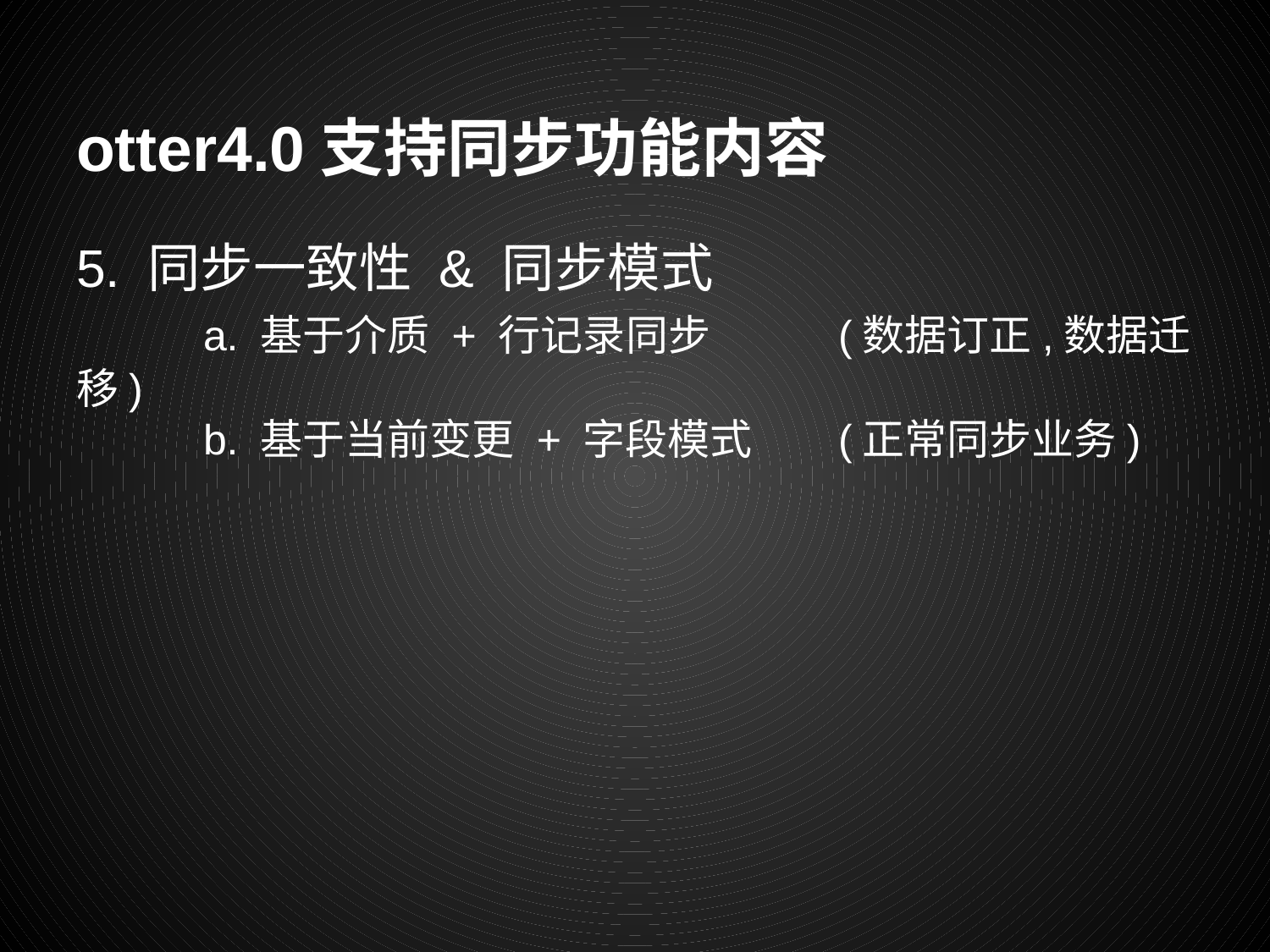

# otter4.0支持同步功能内容
5. 同步一致性 & 同步模式
	a. 基于介质 + 行记录同步		(数据订正,数据迁移)
	b. 基于当前变更 + 字段模式	(正常同步业务)